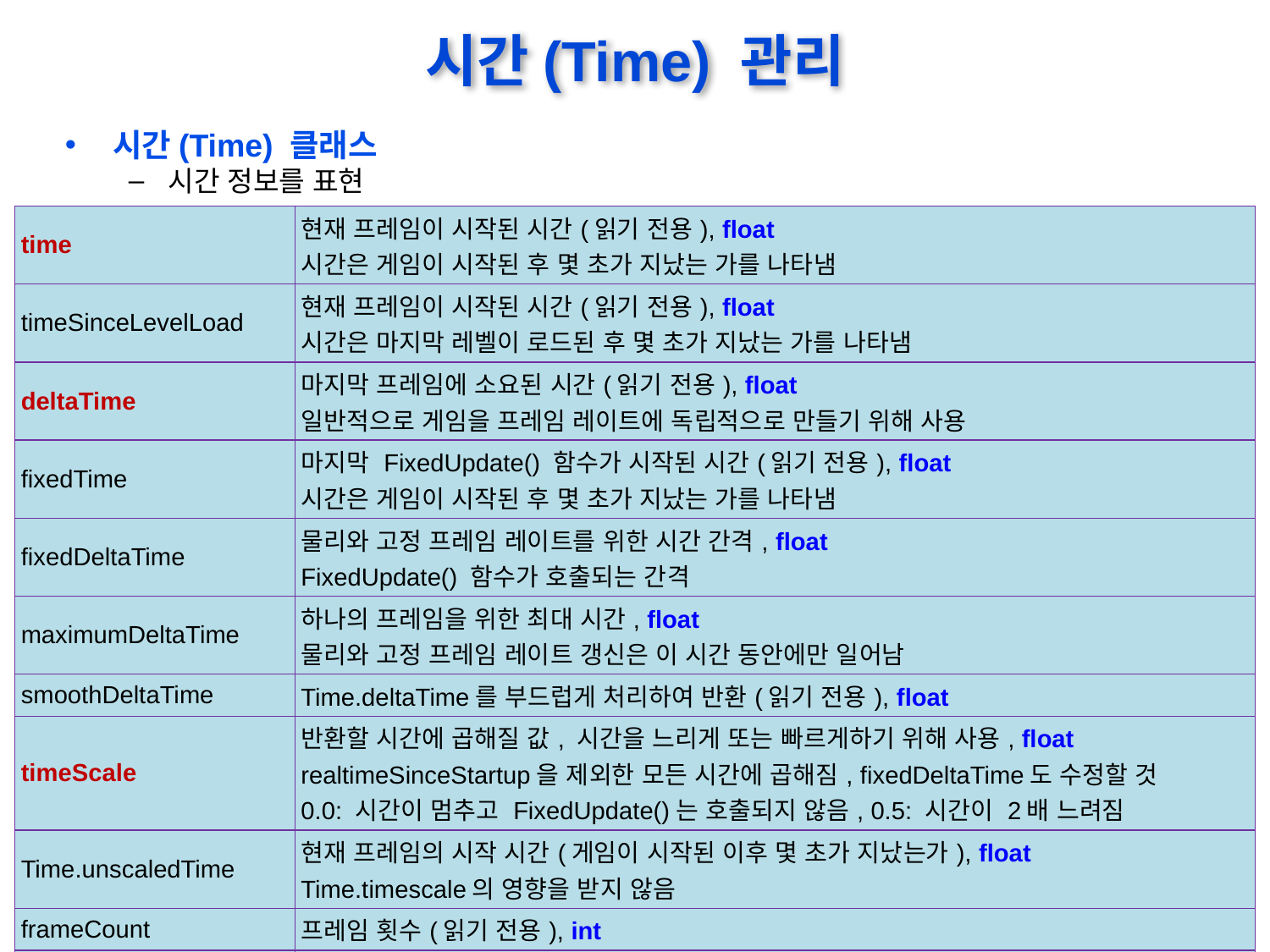

# 시간(Time) 관리
시간(Time) 클래스
시간 정보를 표현

| time | 현재 프레임이 시작된 시간(읽기 전용), float 시간은 게임이 시작된 후 몇 초가 지났는 가를 나타냄 |
| --- | --- |
| timeSinceLevelLoad | 현재 프레임이 시작된 시간(읽기 전용), float 시간은 마지막 레벨이 로드된 후 몇 초가 지났는 가를 나타냄 |
| deltaTime | 마지막 프레임에 소요된 시간(읽기 전용), float 일반적으로 게임을 프레임 레이트에 독립적으로 만들기 위해 사용 |
| fixedTime | 마지막 FixedUpdate() 함수가 시작된 시간(읽기 전용), float 시간은 게임이 시작된 후 몇 초가 지났는 가를 나타냄 |
| fixedDeltaTime | 물리와 고정 프레임 레이트를 위한 시간 간격, float FixedUpdate() 함수가 호출되는 간격 |
| maximumDeltaTime | 하나의 프레임을 위한 최대 시간, float 물리와 고정 프레임 레이트 갱신은 이 시간 동안에만 일어남 |
| smoothDeltaTime | Time.deltaTime를 부드럽게 처리하여 반환(읽기 전용), float |
| timeScale | 반환할 시간에 곱해질 값, 시간을 느리게 또는 빠르게하기 위해 사용, float realtimeSinceStartup을 제외한 모든 시간에 곱해짐, fixedDeltaTime도 수정할 것 0.0: 시간이 멈추고 FixedUpdate()는 호출되지 않음, 0.5: 시간이 2배 느려짐 |
| Time.unscaledTime | 현재 프레임의 시작 시간(게임이 시작된 이후 몇 초가 지났는가), float Time.timescale의 영향을 받지 않음 |
| frameCount | 프레임 횟수(읽기 전용), int |
| realtimeSinceStartup | 게임이 시작된 다음 지나간 실제 시간(읽기 전용), float |
| captureFramerate | 0 보다 큰 값으로 설정하면 시간은 실제 시간과 관계없이 한 프레임에 (1.0/captureFramerate) 만큼 늘어남, 동영상 촬영에 유용, int |